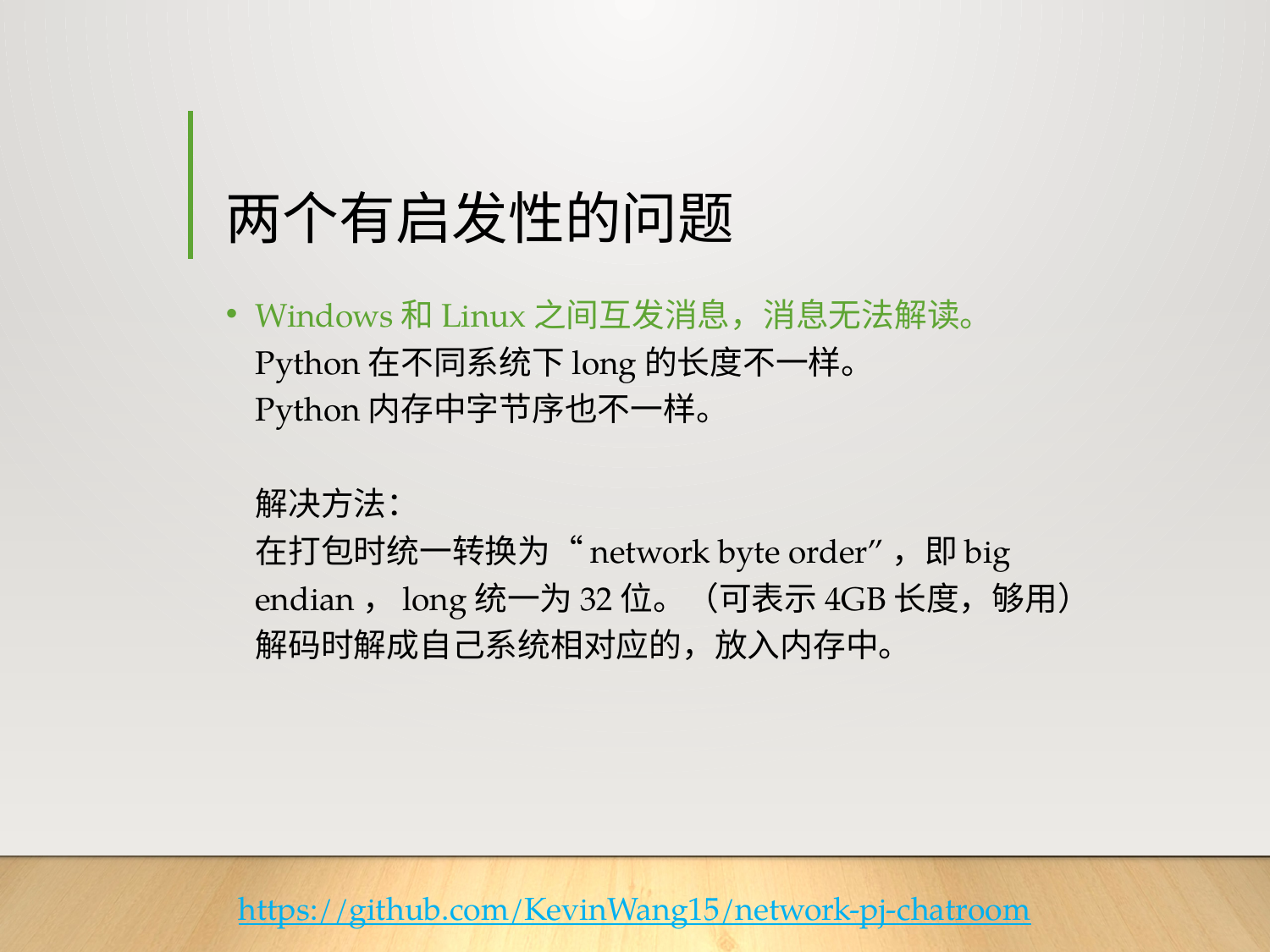

# 两个有启发性的问题
Windows和Linux之间互发消息，消息无法解读。
Python在不同系统下long的长度不一样。
Python内存中字节序也不一样。
解决方法：
在打包时统一转换为“network byte order”，即big endian，long统一为32位。（可表示4GB长度，够用）
解码时解成自己系统相对应的，放入内存中。
https://github.com/KevinWang15/network-pj-chatroom